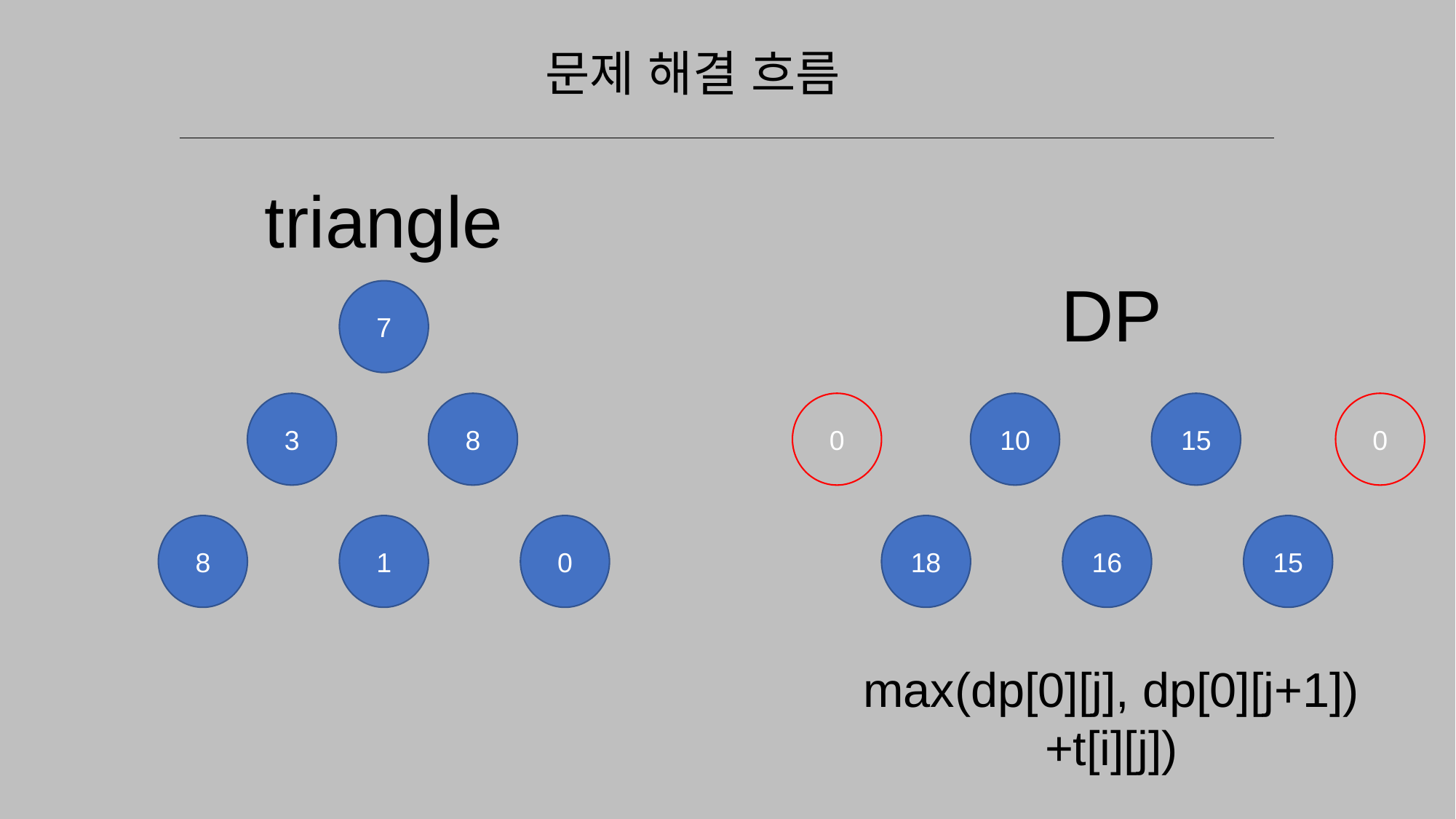

문제 해결 흐름
triangle
DP
7
3
8
0
10
15
0
8
1
0
18
16
15
max(dp[0][j], dp[0][j+1])
+t[i][j])